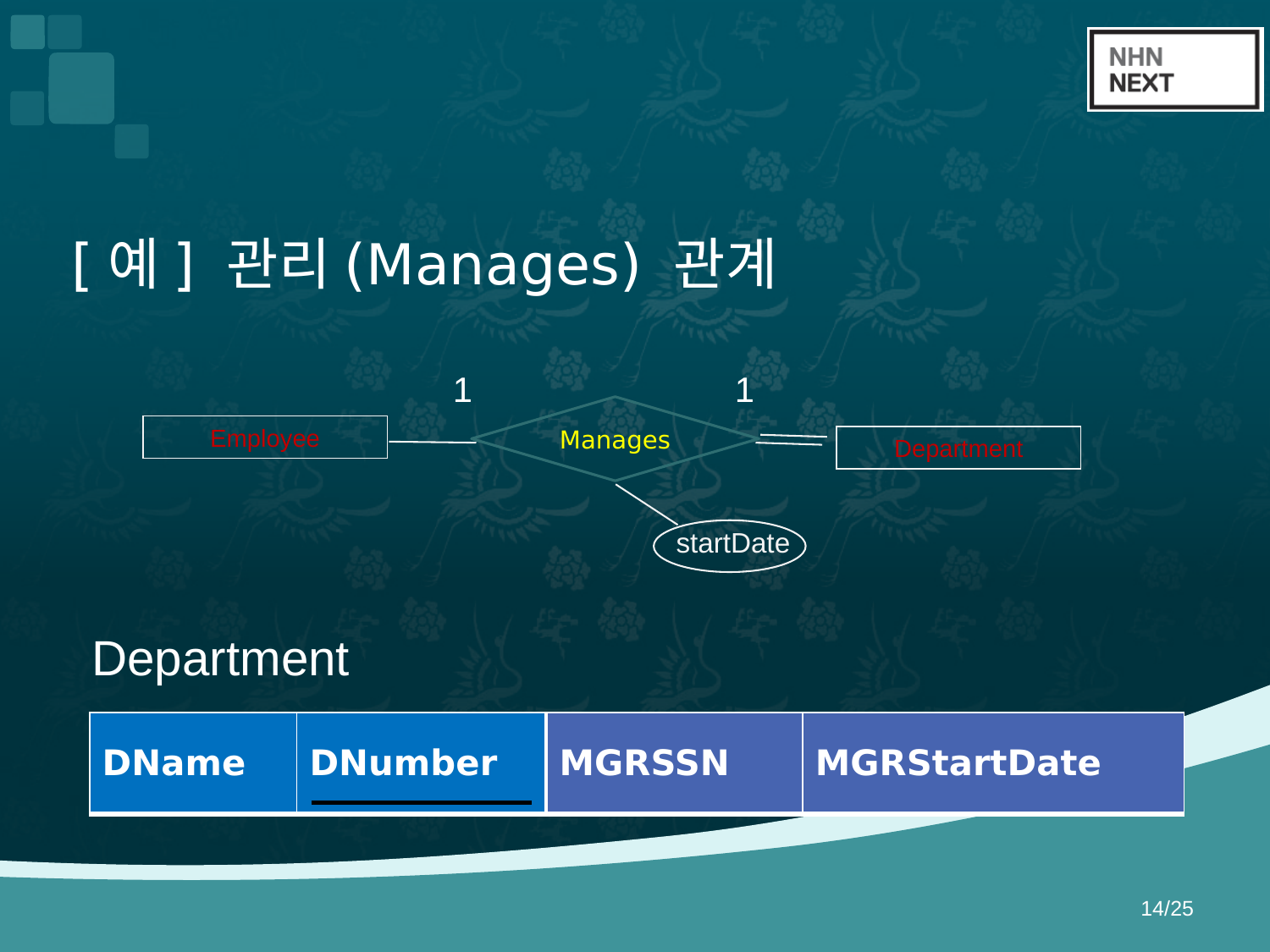

#
[예] 관리(Manages) 관계

1
1
Manages
Employee
Department

startDate

Department
| DName | DNumber |
| --- | --- |
| MGRSSN | MGRStartDate |
| --- | --- |
14/25